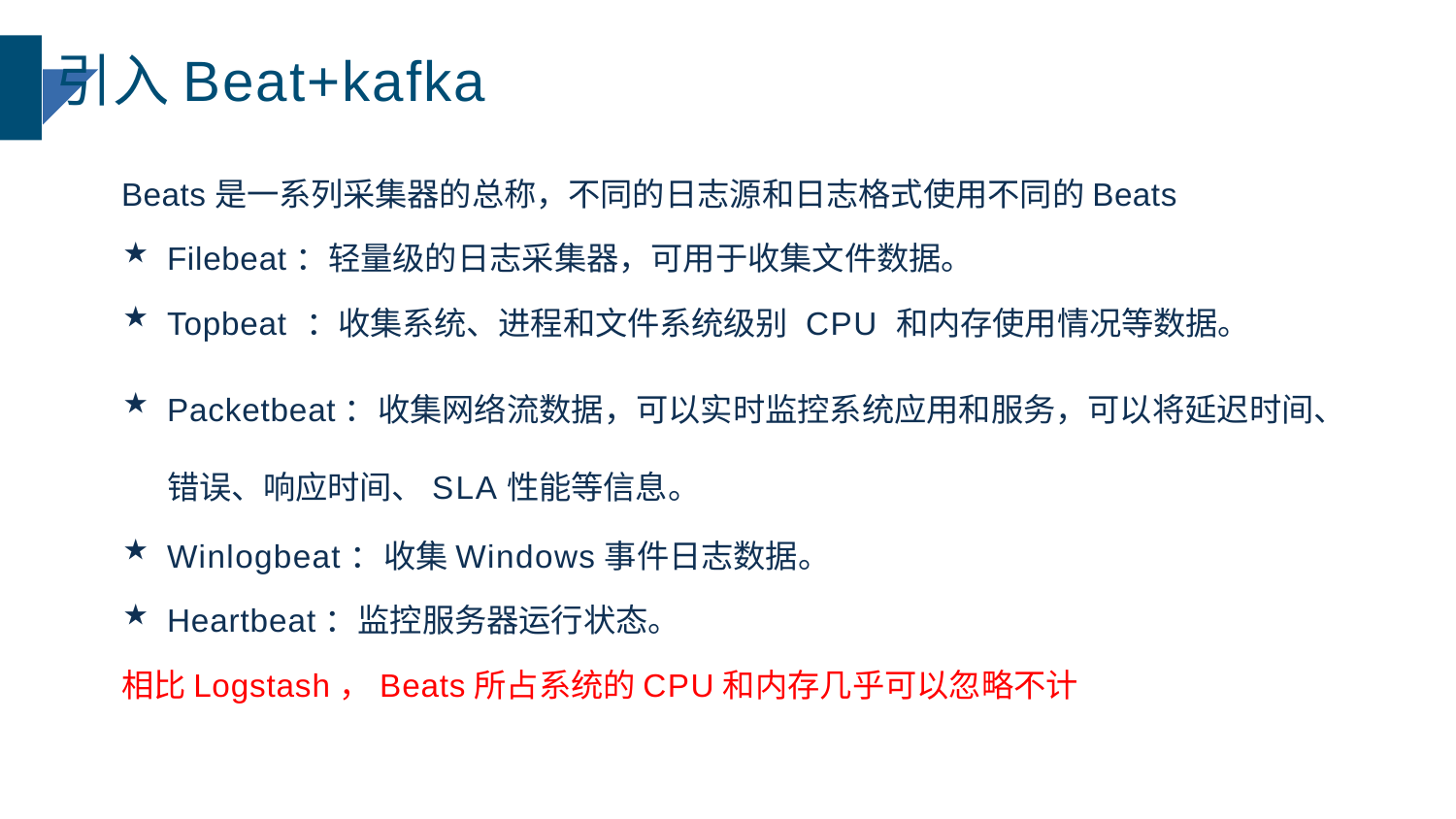

# 引入Beat+kafka
Beats是一系列采集器的总称，不同的日志源和日志格式使用不同的Beats

Filebeat：轻量级的日志采集器，可用于收集文件数据。

Topbeat ：收集系统、进程和文件系统级别 CPU 和内存使用情况等数据。
Packetbeat：收集网络流数据，可以实时监控系统应用和服务，可以将延迟时间、 错误、响应时间、SLA性能等信息。
Winlogbeat：收集Windows事件日志数据。

Heartbeat：监控服务器运行状态。

相比Logstash，Beats所占系统的CPU和内存几乎可以忽略不计